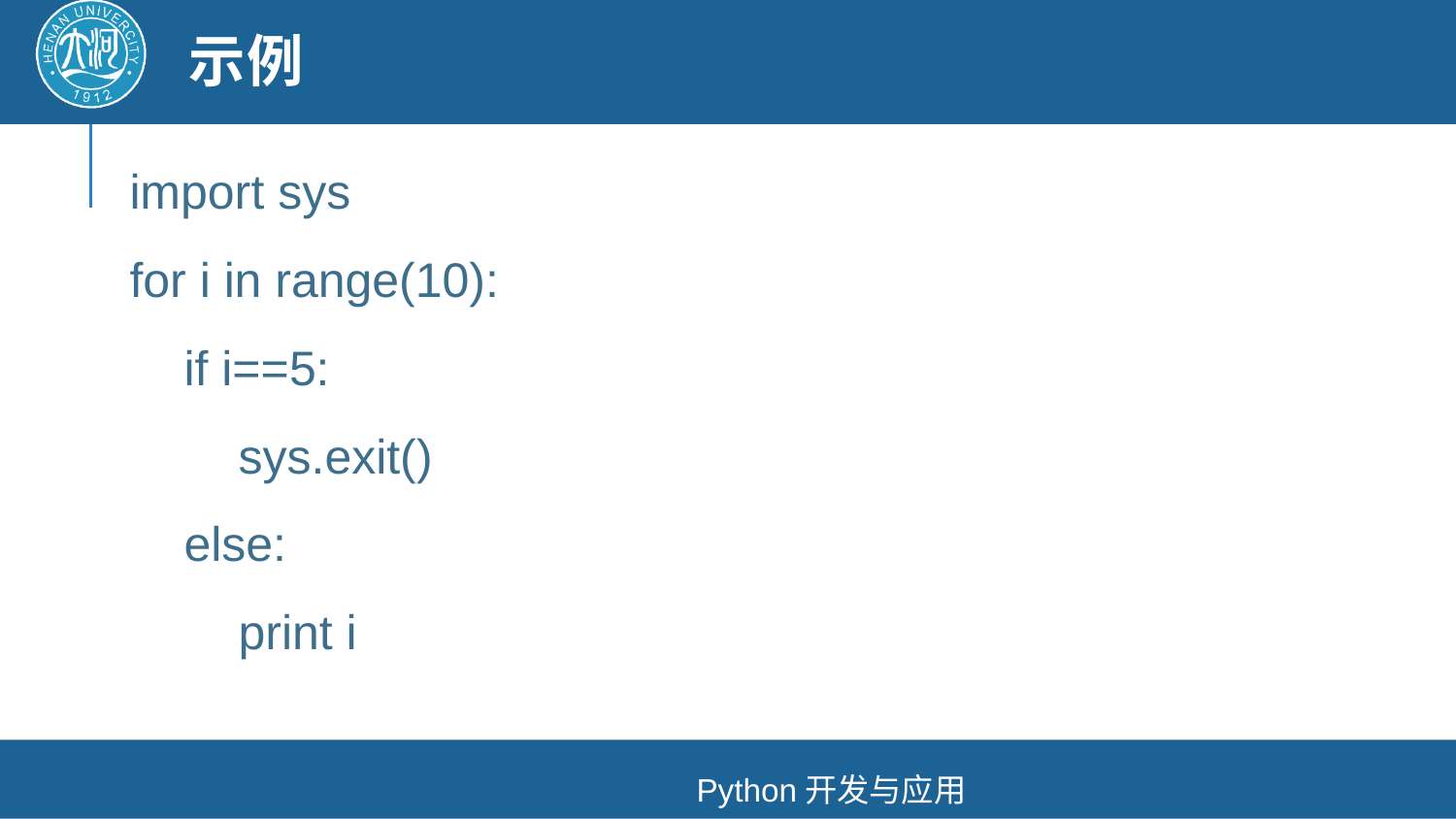

# 示例
import sys
for i in range(10):
    if i==5:
        sys.exit()
    else:
        print i

Python开发与应用
20